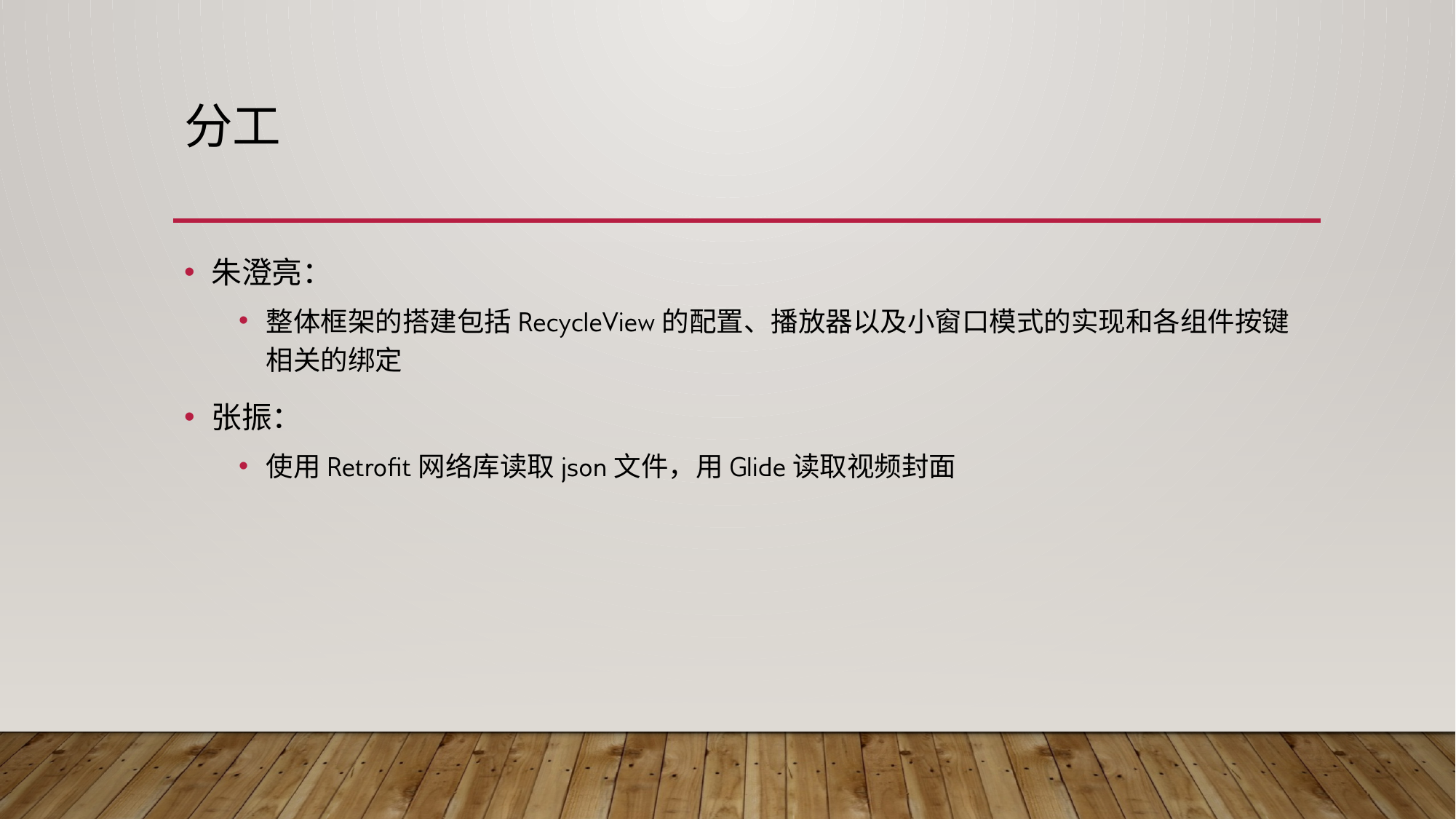

# 分工
朱澄亮：
整体框架的搭建包括RecycleView的配置、播放器以及小窗口模式的实现和各组件按键相关的绑定
张振：
使用Retrofit网络库读取json文件，用Glide读取视频封面